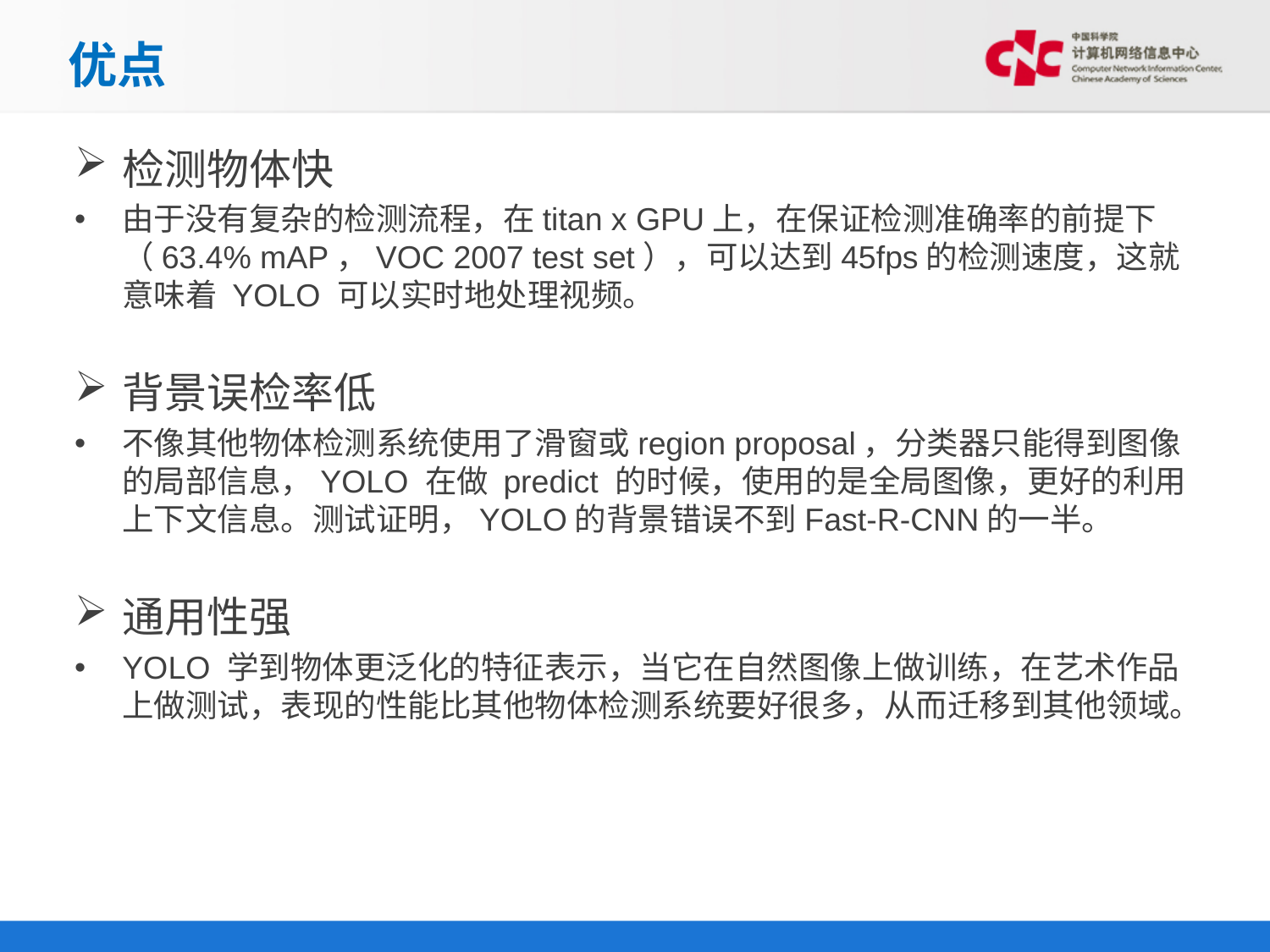

# 优点
检测物体快
由于没有复杂的检测流程，在titan x GPU上，在保证检测准确率的前提下（63.4% mAP，VOC 2007 test set），可以达到45fps的检测速度，这就意味着 YOLO 可以实时地处理视频。

背景误检率低
不像其他物体检测系统使用了滑窗或region proposal，分类器只能得到图像的局部信息，YOLO 在做 predict 的时候，使用的是全局图像，更好的利用上下文信息。测试证明，YOLO的背景错误不到Fast-R-CNN的一半。

通用性强
YOLO 学到物体更泛化的特征表示，当它在自然图像上做训练，在艺术作品上做测试，表现的性能比其他物体检测系统要好很多，从而迁移到其他领域。